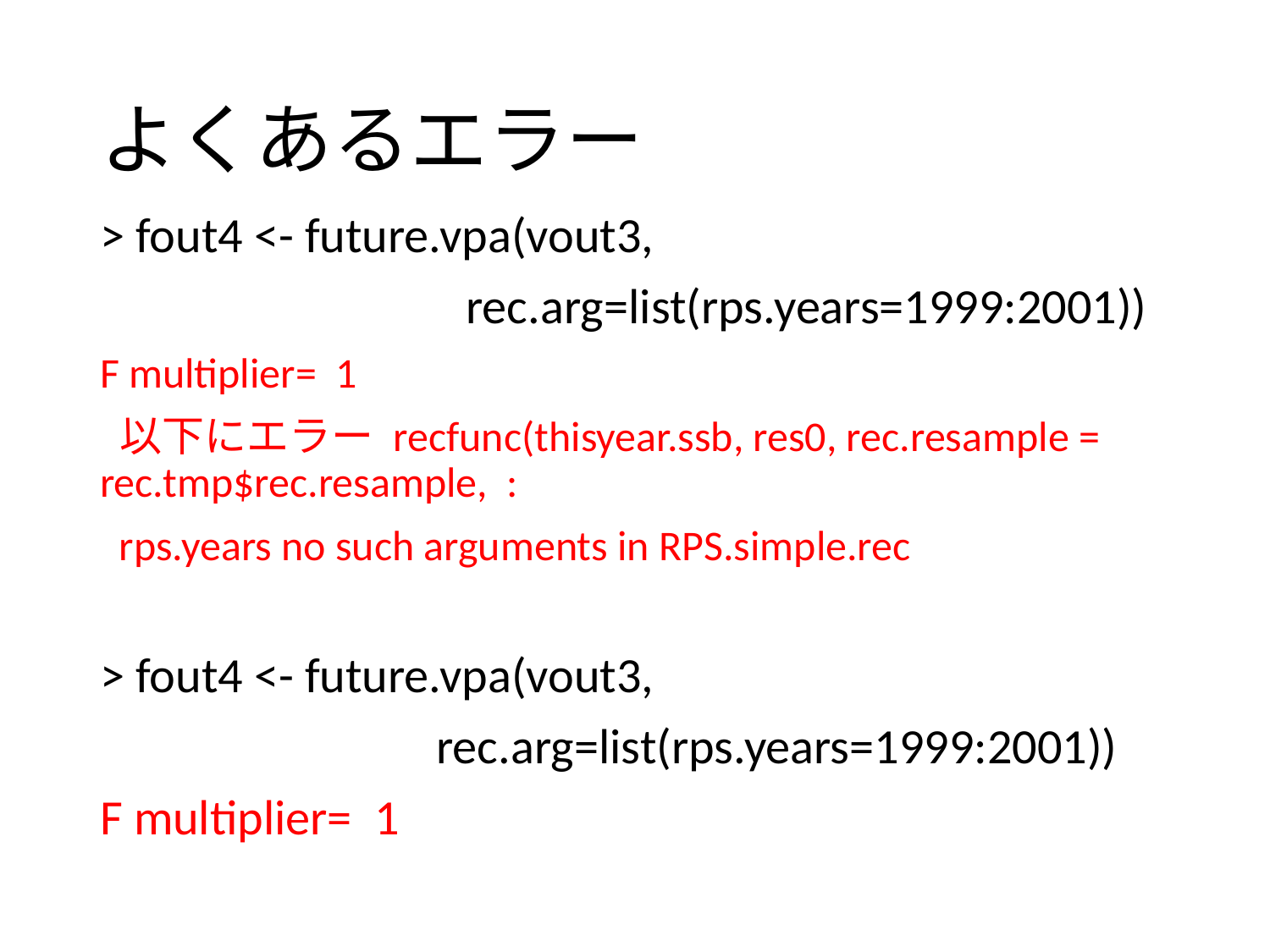

# よくあるエラー
> fout4 <- future.vpa(vout3,
		          rec.arg=list(rps.years=1999:2001))
F multiplier=  1
 以下にエラー recfunc(thisyear.ssb, res0, rec.resample = rec.tmp$rec.resample,  :
  rps.years no such arguments in RPS.simple.rec

> fout4 <- future.vpa(vout3,
                              rec.arg=list(rps.years=1999:2001))
F multiplier=  1